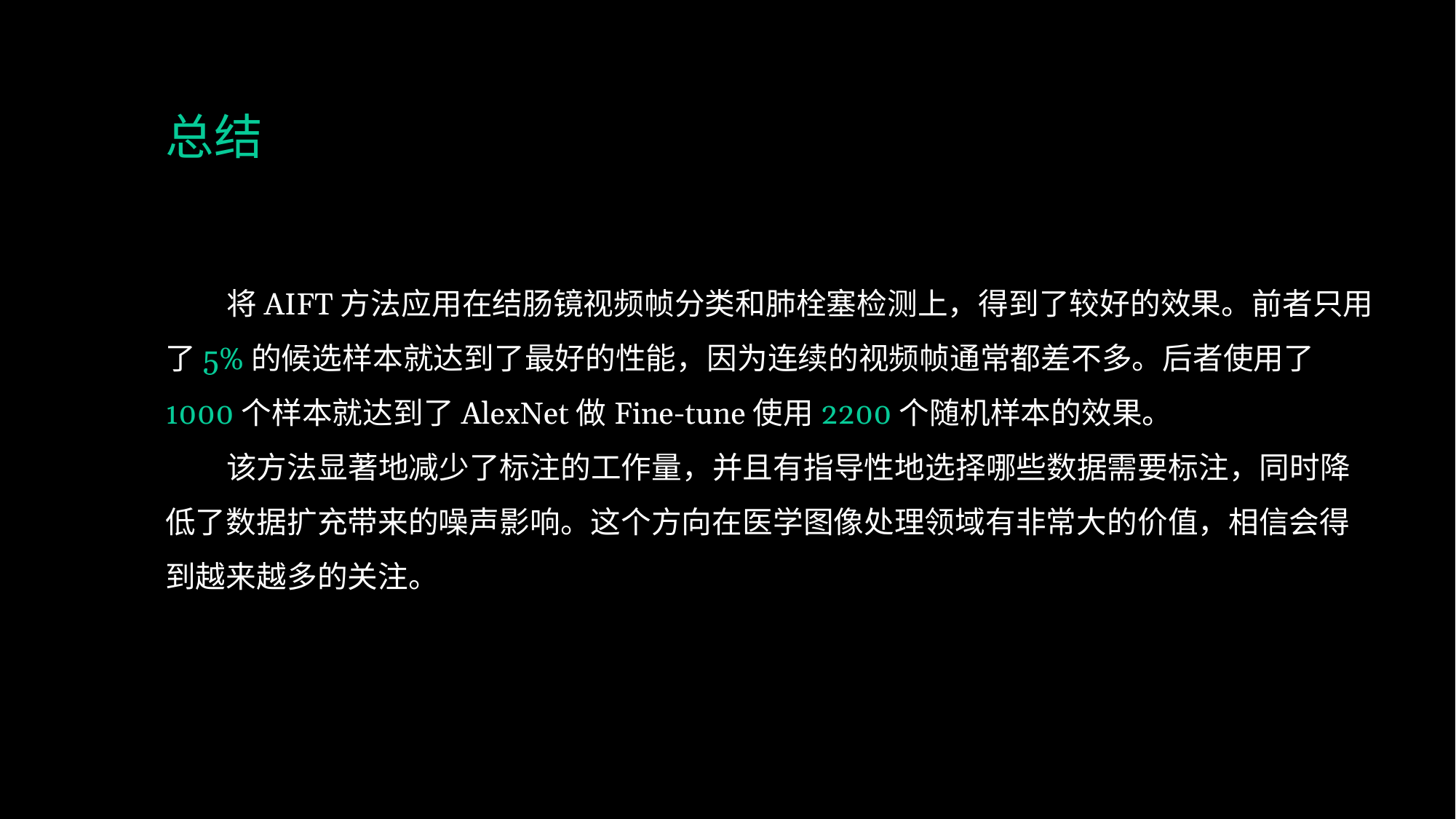

# 总结
        将AIFT方法应用在结肠镜视频帧分类和肺栓塞检测上，得到了较好的效果。前者只用了5%的候选样本就达到了最好的性能，因为连续的视频帧通常都差不多。后者使用了1000个样本就达到了AlexNet做Fine-tune使用2200个随机样本的效果。
        该方法显著地减少了标注的工作量，并且有指导性地选择哪些数据需要标注，同时降低了数据扩充带来的噪声影响。这个方向在医学图像处理领域有非常大的价值，相信会得到越来越多的关注。